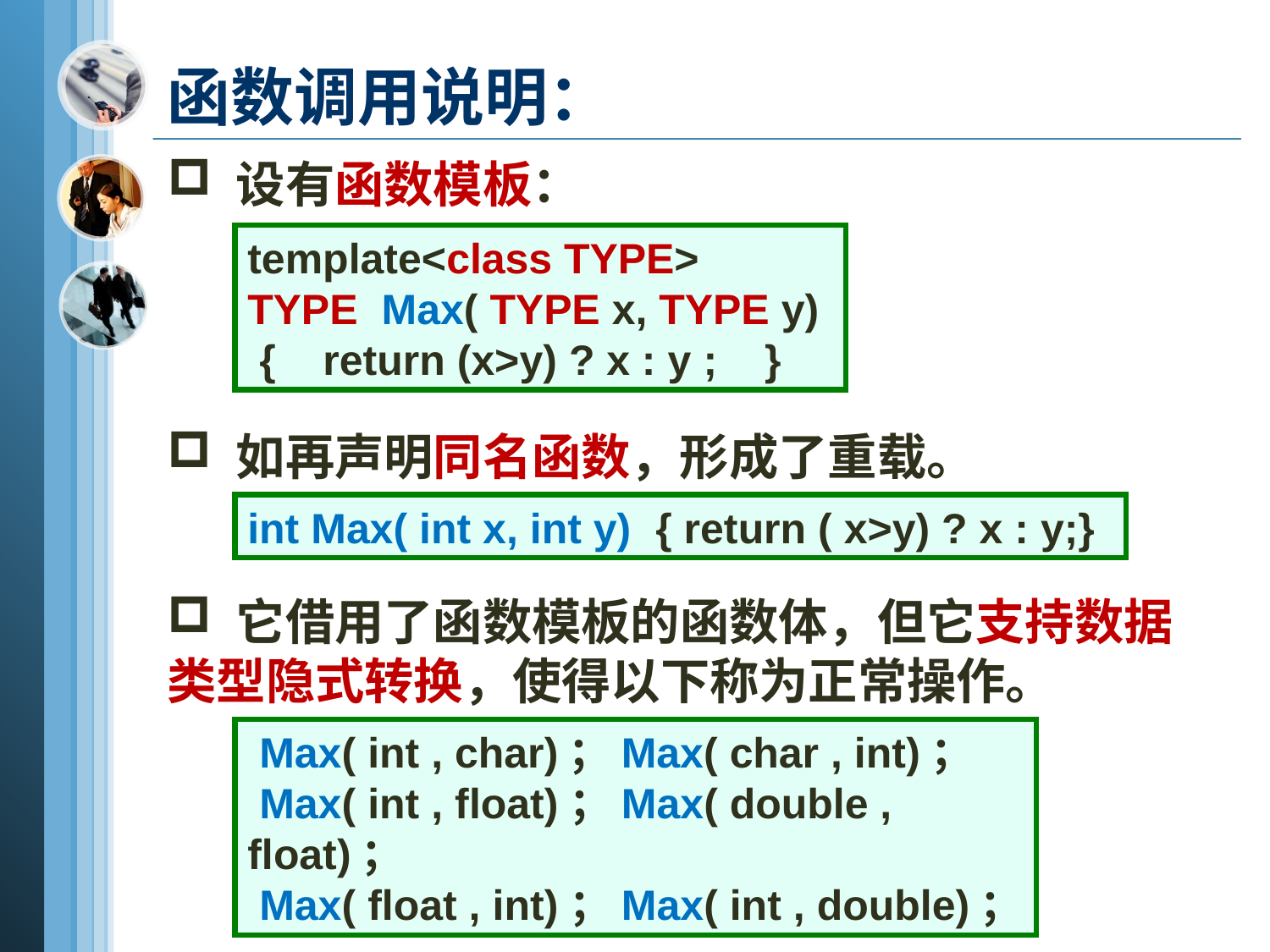

函数调用说明：
 设有函数模板：
template<class TYPE>
TYPE  Max( TYPE x, TYPE y)
 {    return (x>y) ? x : y ;    }
 如再声明同名函数，形成了重载。
int Max( int x, int y)  { return ( x>y) ? x : y;}
 它借用了函数模板的函数体，但它支持数据类型隐式转换，使得以下称为正常操作。
 Max( int , char)；Max( char , int)；
 Max( int , float)；Max( double , float)；
 Max( float , int)；Max( int , double)；